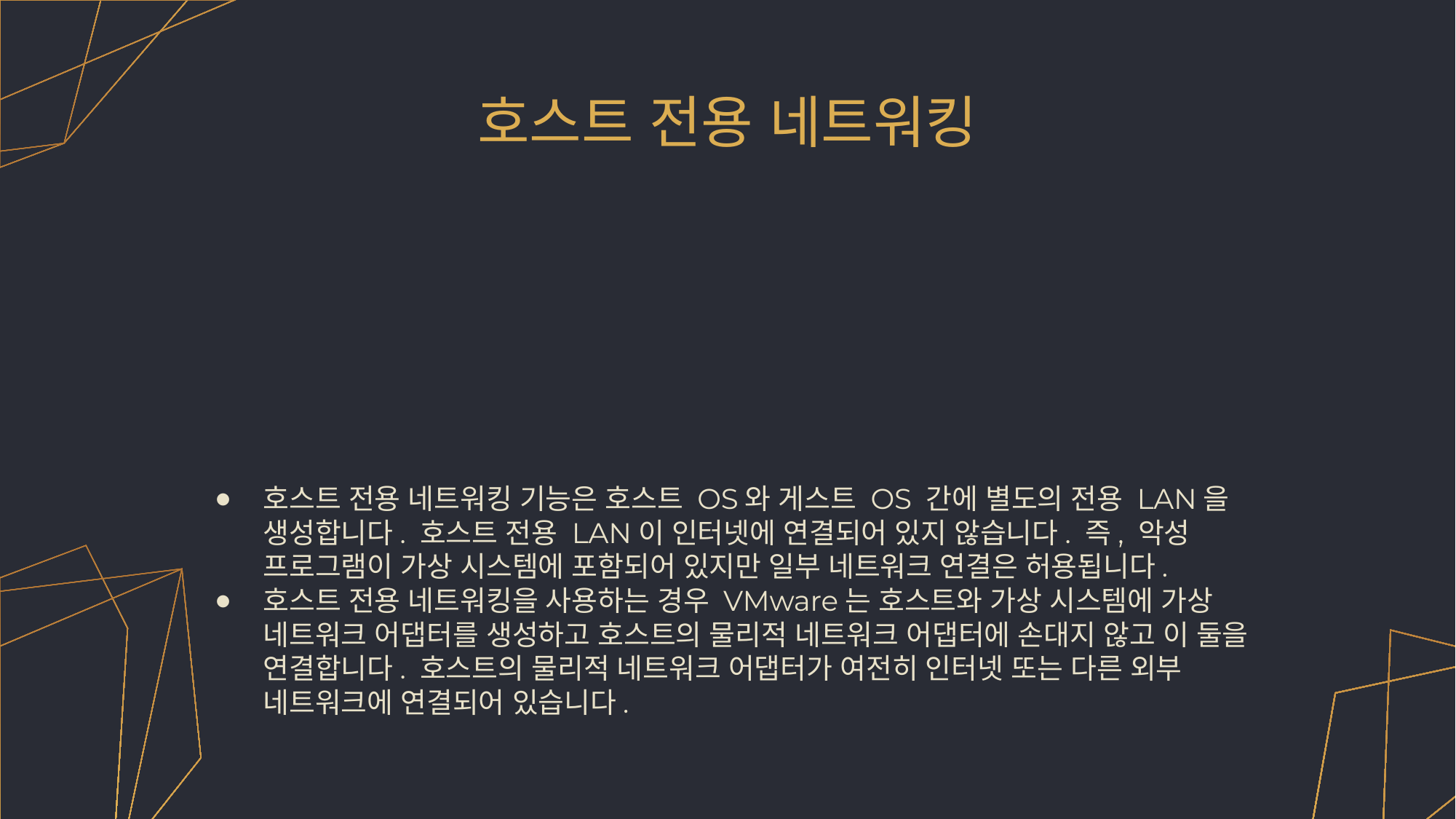

# 호스트 전용 네트워킹
호스트 전용 네트워킹 기능은 호스트 OS와 게스트 OS 간에 별도의 전용 LAN을 생성합니다. 호스트 전용 LAN이 인터넷에 연결되어 있지 않습니다. 즉, 악성 프로그램이 가상 시스템에 포함되어 있지만 일부 네트워크 연결은 허용됩니다.
호스트 전용 네트워킹을 사용하는 경우 VMware는 호스트와 가상 시스템에 가상 네트워크 어댑터를 생성하고 호스트의 물리적 네트워크 어댑터에 손대지 않고 이 둘을 연결합니다. 호스트의 물리적 네트워크 어댑터가 여전히 인터넷 또는 다른 외부 네트워크에 연결되어 있습니다.